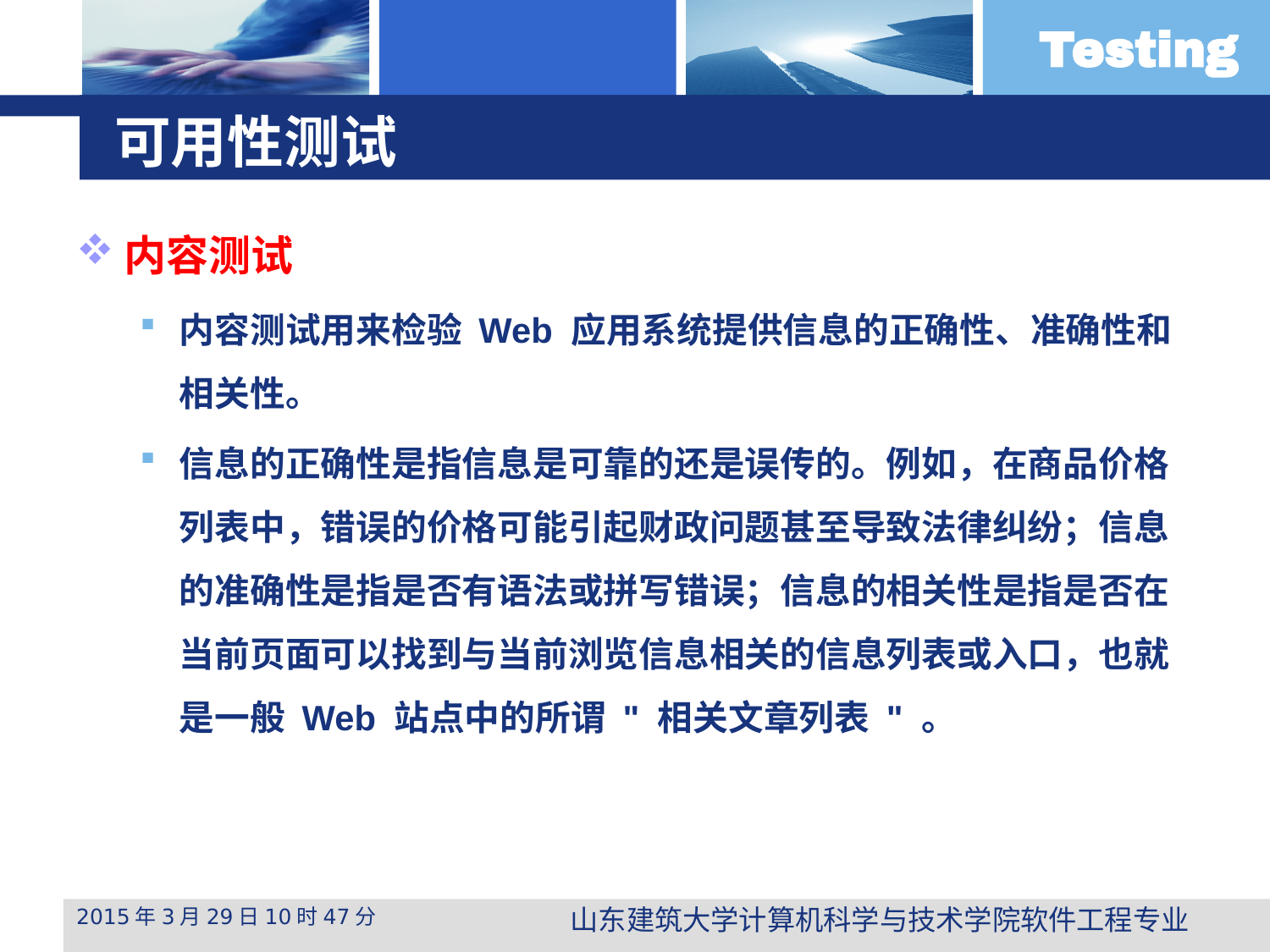

# 可用性测试
内容测试
内容测试用来检验 Web 应用系统提供信息的正确性、准确性和相关性。
信息的正确性是指信息是可靠的还是误传的。例如，在商品价格列表中，错误的价格可能引起财政问题甚至导致法律纠纷；信息的准确性是指是否有语法或拼写错误；信息的相关性是指是否在当前页面可以找到与当前浏览信息相关的信息列表或入口，也就是一般 Web 站点中的所谓 " 相关文章列表 " 。
山东建筑大学计算机科学与技术学院软件工程专业
2015年3月29日10时47分